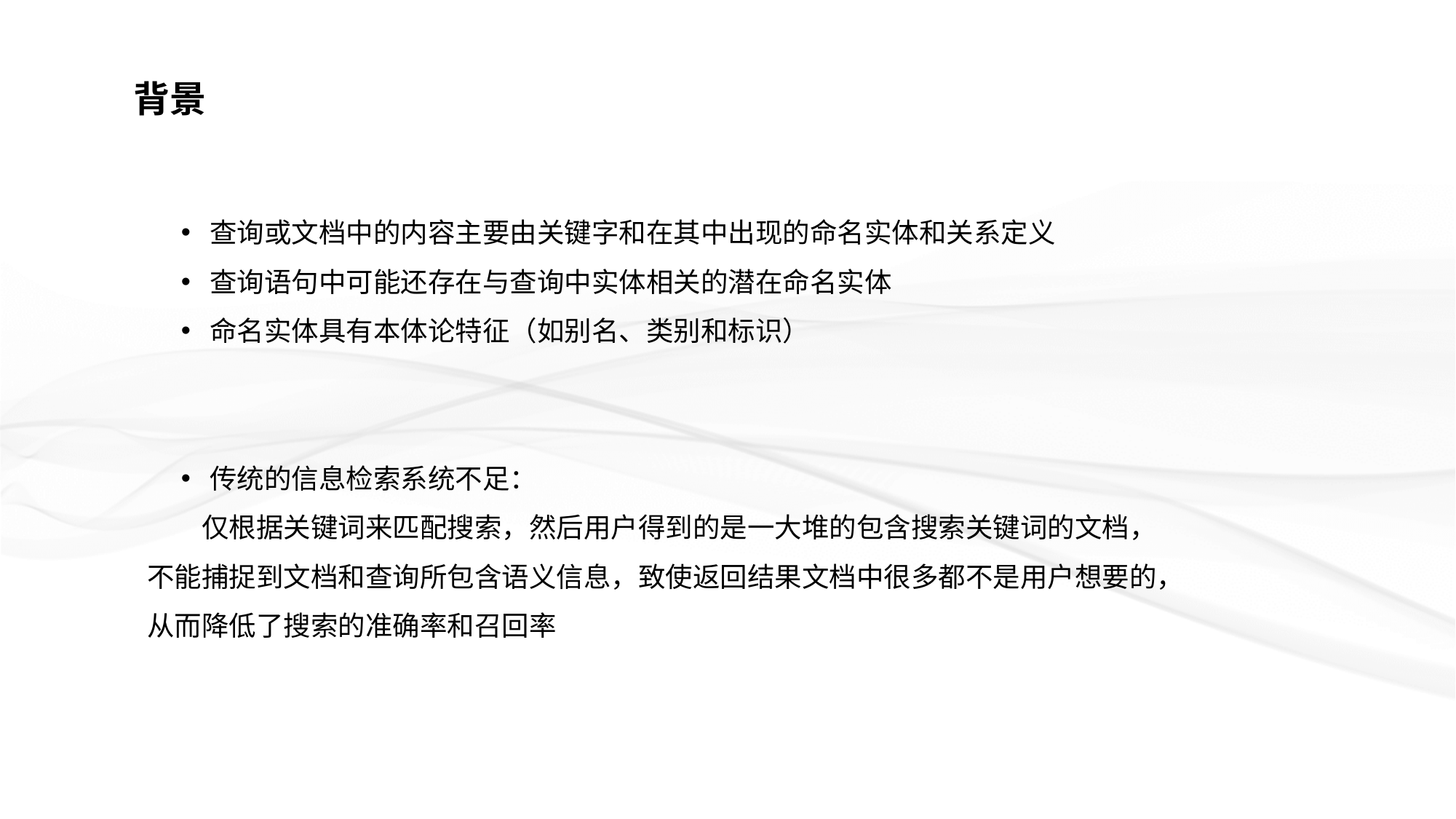

背景

  查询或文档中的内容主要由关键字和在其中出现的命名实体和关系定义
  查询语句中可能还存在与查询中实体相关的潜在命名实体
  命名实体具有本体论特征（如别名、类别和标识）

  传统的信息检索系统不足：
仅根据关键词来匹配搜索，然后用户得到的是一大堆的包含搜索关键词的文档，不能捕捉到文档和查询所包含语义信息，致使返回结果文档中很多都不是用户想要的，从而降低了搜索的准确率和召回率